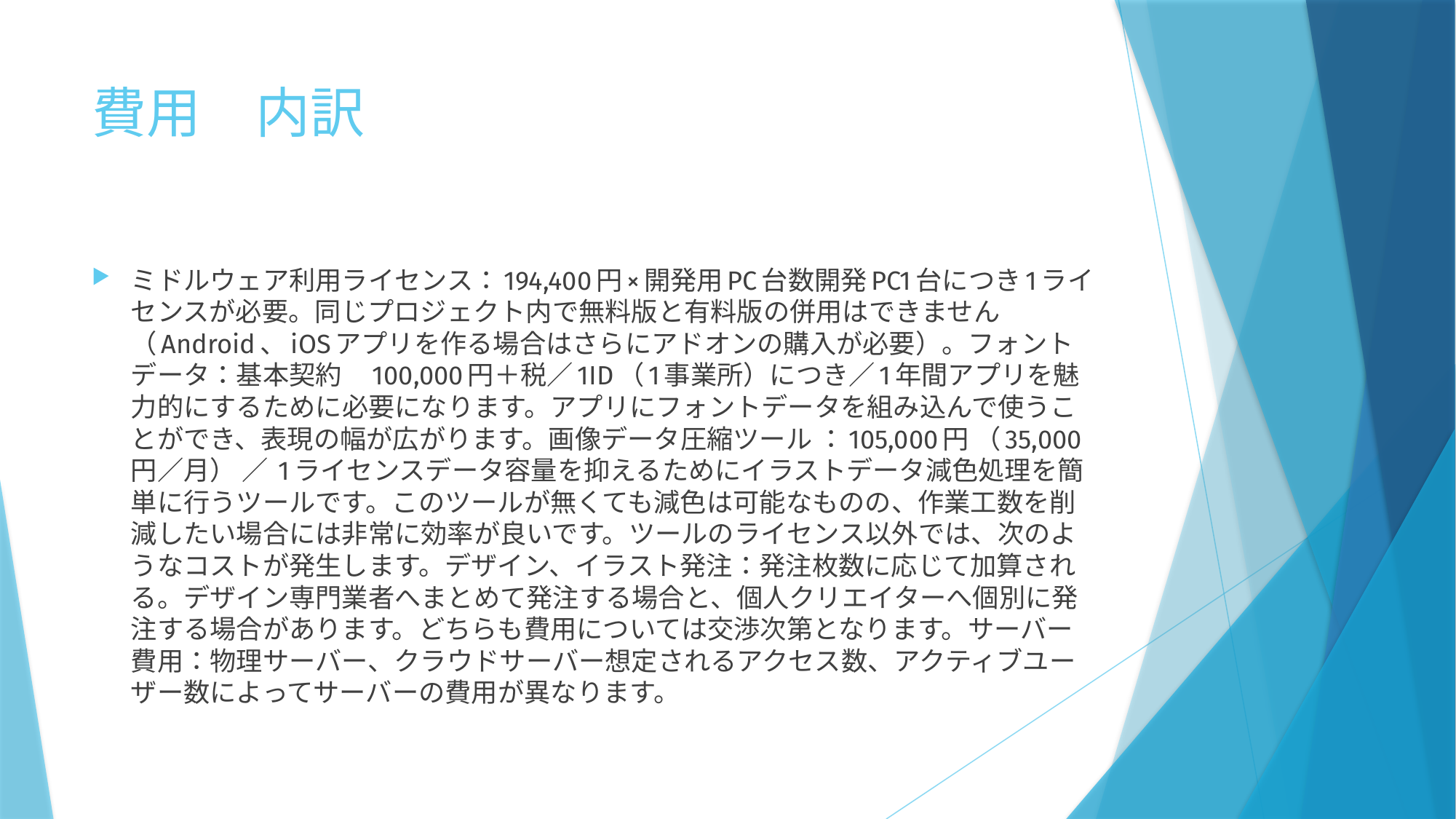

# 費用　内訳
ミドルウェア利用ライセンス：194,400円×開発用PC台数開発PC1台につき1ライセンスが必要。同じプロジェクト内で無料版と有料版の併用はできません（Android、iOSアプリを作る場合はさらにアドオンの購入が必要）。フォントデータ：基本契約　100,000円＋税／1ID（1事業所）につき／1年間アプリを魅力的にするために必要になります。アプリにフォントデータを組み込んで使うことができ、表現の幅が広がります。画像データ圧縮ツール ：105,000円 （35,000円／月） ／ 1ライセンスデータ容量を抑えるためにイラストデータ減色処理を簡単に行うツールです。このツールが無くても減色は可能なものの、作業工数を削減したい場合には非常に効率が良いです。ツールのライセンス以外では、次のようなコストが発生します。デザイン、イラスト発注：発注枚数に応じて加算される。デザイン専門業者へまとめて発注する場合と、個人クリエイターへ個別に発注する場合があります。どちらも費用については交渉次第となります。サーバー費用：物理サーバー、クラウドサーバー想定されるアクセス数、アクティブユーザー数によってサーバーの費用が異なります。